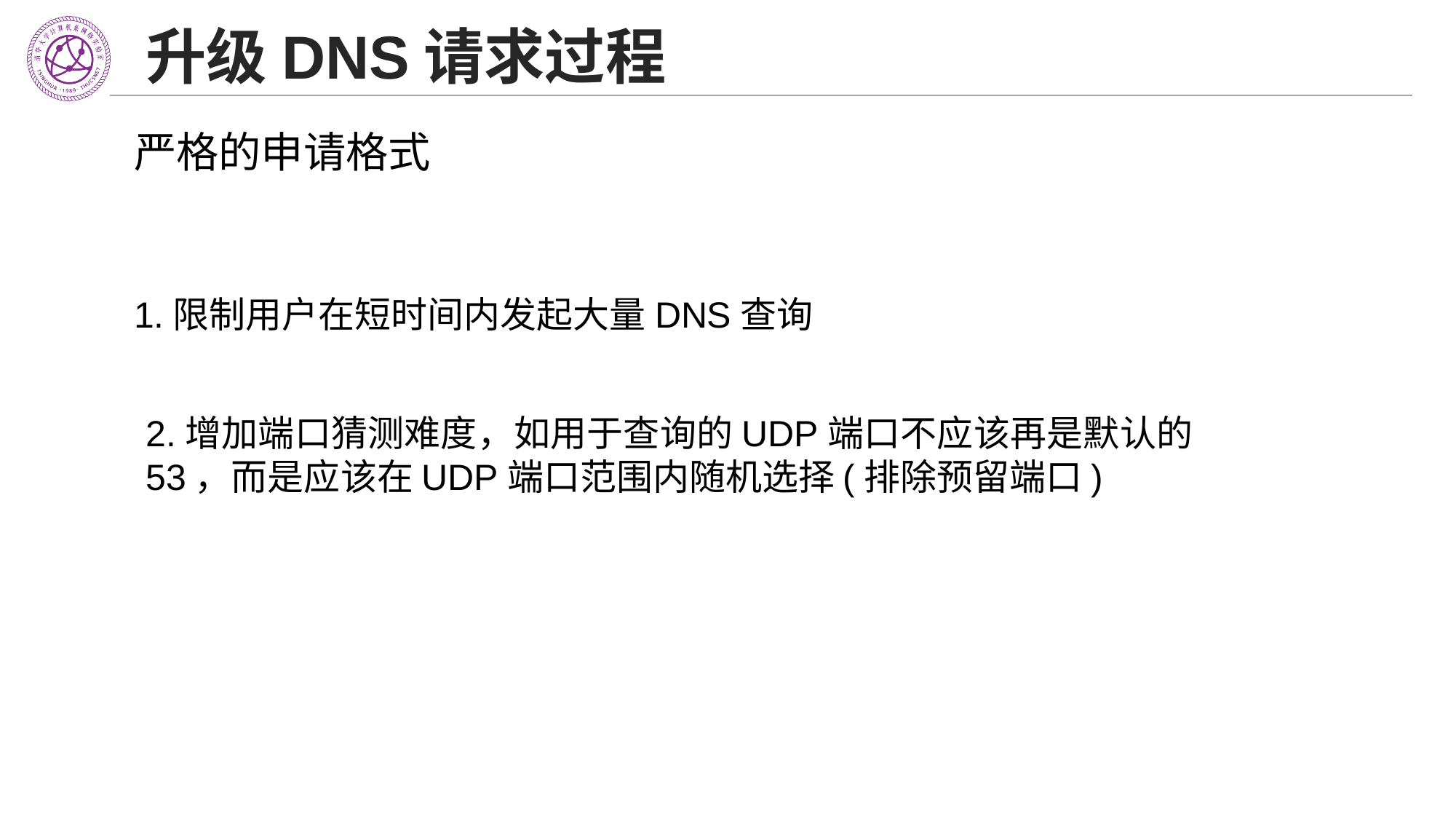

# 升级DNS请求过程
严格的申请格式
1.限制用户在短时间内发起大量DNS查询
2.增加端口猜测难度，如用于查询的UDP端口不应该再是默认的53，而是应该在UDP端口范围内随机选择(排除预留端口)